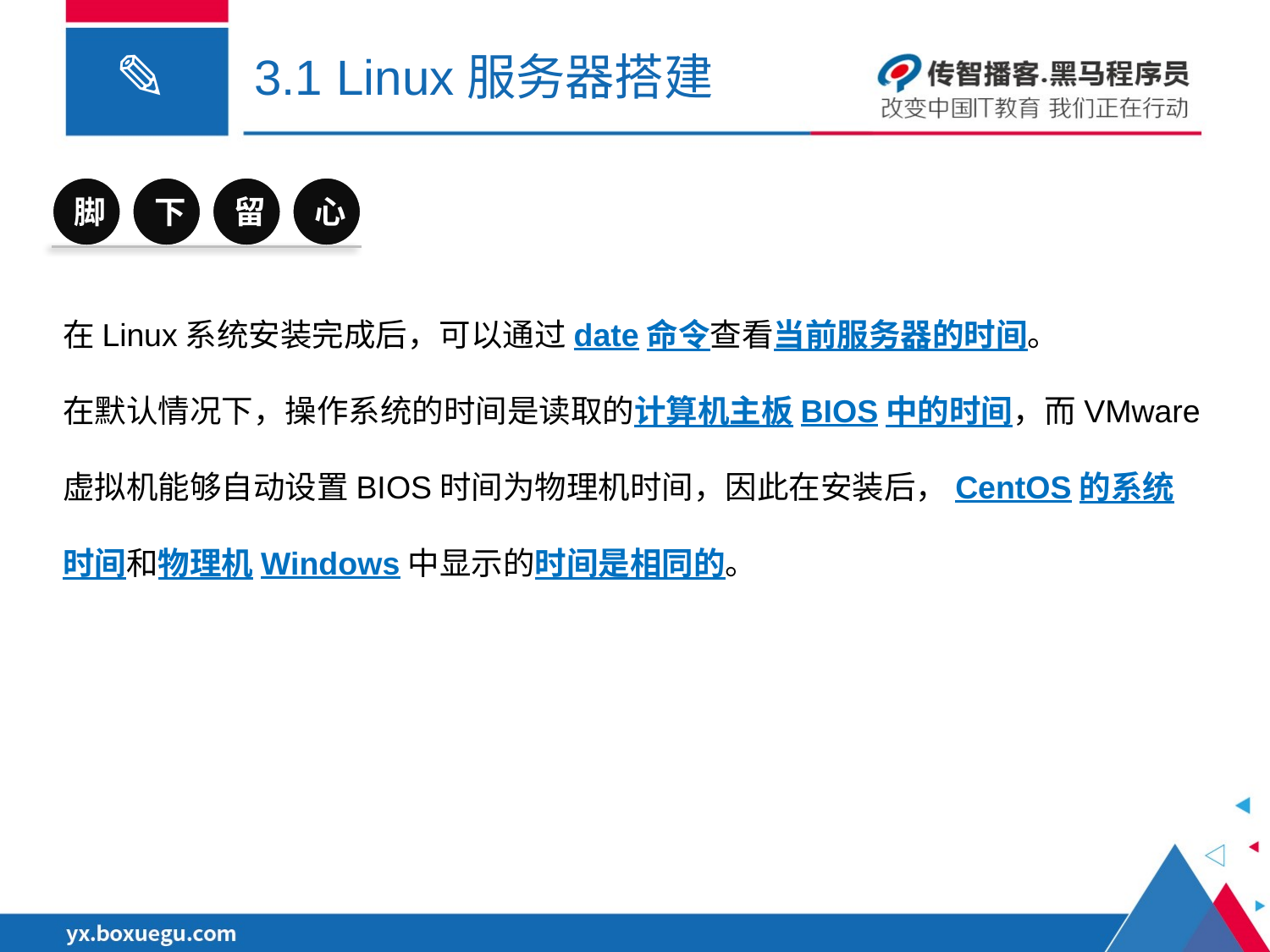

# 3.1 Linux服务器搭建
脚
下
留
心
在Linux系统安装完成后，可以通过date命令查看当前服务器的时间。
在默认情况下，操作系统的时间是读取的计算机主板BIOS中的时间，而VMware虚拟机能够自动设置BIOS时间为物理机时间，因此在安装后，CentOS的系统时间和物理机Windows中显示的时间是相同的。